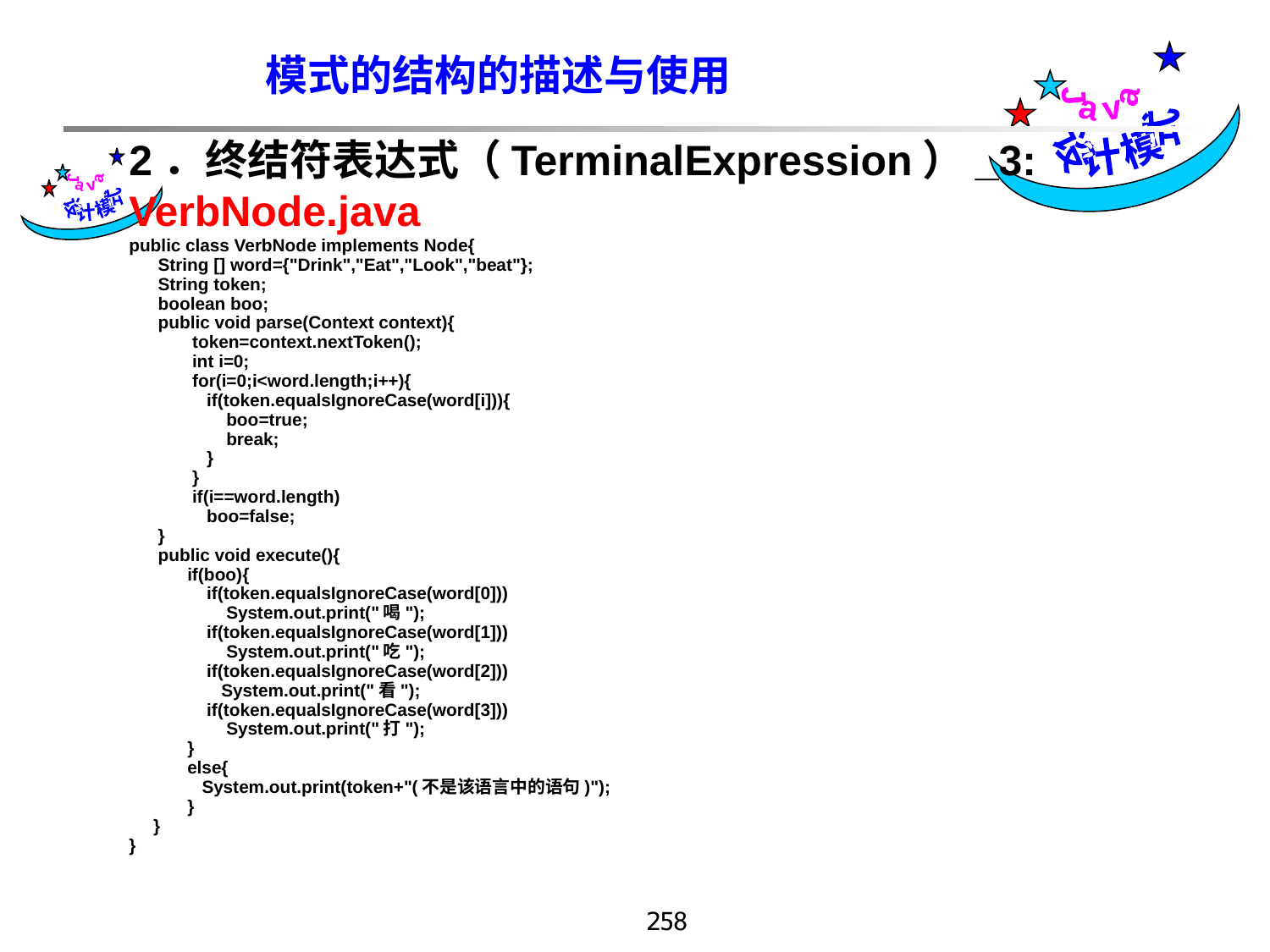

模式的结构的描述与使用

  Java
设计模式

2．终结符表达式（TerminalExpression）_3: VerbNode.java
public class VerbNode implements Node{
      String [] word={"Drink","Eat","Look","beat"};
      String token;
      boolean boo;
      public void parse(Context context){
             token=context.nextToken();
             int i=0;
             for(i=0;i<word.length;i++){
                if(token.equalsIgnoreCase(word[i])){
                    boo=true;
                    break;
                }
             }
             if(i==word.length)
                boo=false;
      }
      public void execute(){
            if(boo){
                if(token.equalsIgnoreCase(word[0]))
                    System.out.print("喝");
                if(token.equalsIgnoreCase(word[1]))
                    System.out.print("吃");
                if(token.equalsIgnoreCase(word[2]))
                   System.out.print("看");
                if(token.equalsIgnoreCase(word[3]))
                    System.out.print("打");
            }
            else{
               System.out.print(token+"(不是该语言中的语句)");
            }
     }
}

  Java
设计模式

258